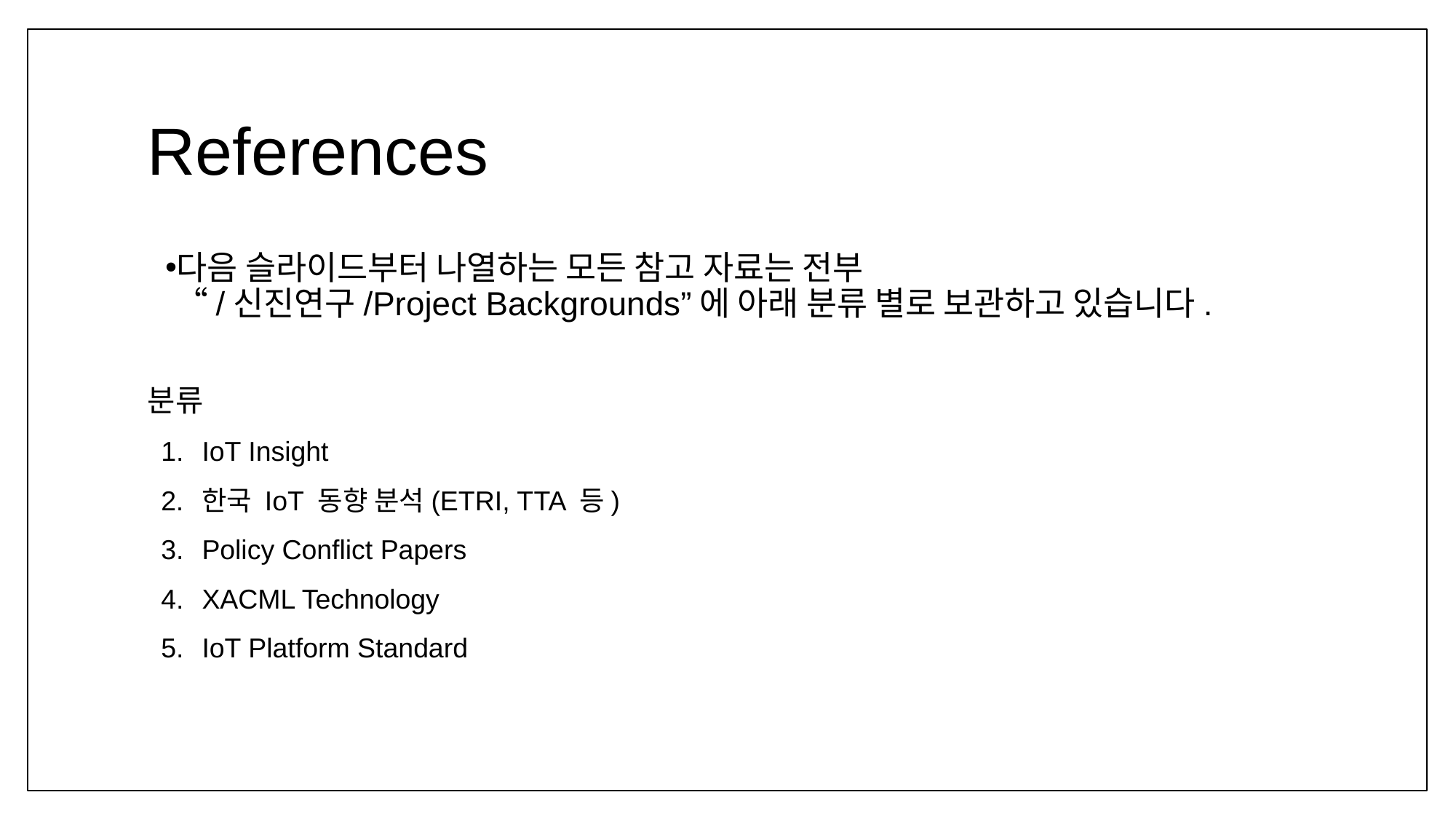

# References
다음 슬라이드부터 나열하는 모든 참고 자료는 전부
“/신진연구/Project Backgrounds”에 아래 분류 별로 보관하고 있습니다.
분류
IoT Insight
한국 IoT 동향 분석(ETRI, TTA 등)
Policy Conflict Papers
XACML Technology
IoT Platform Standard